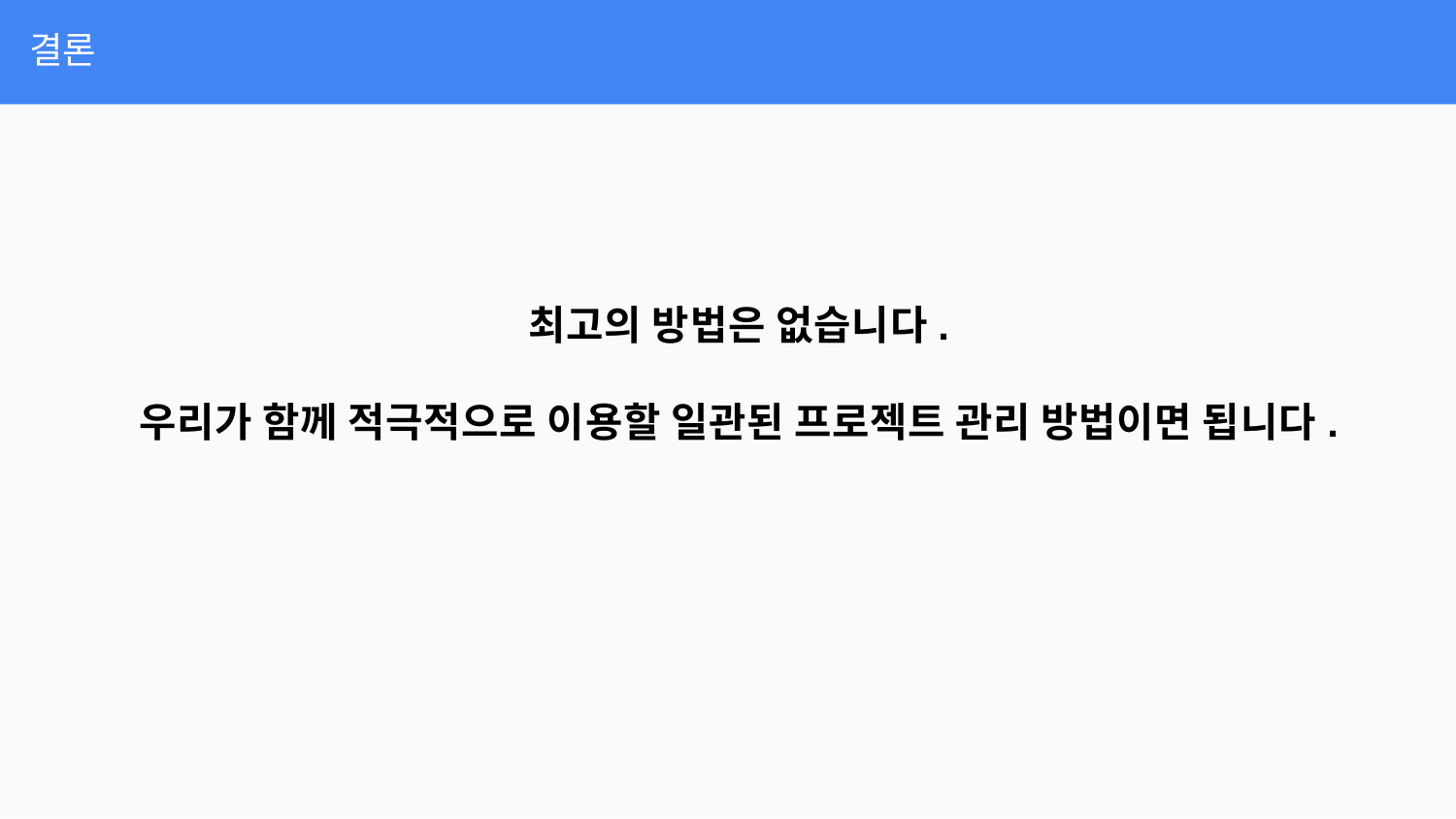

결론
최고의 방법은 없습니다.
우리가 함께 적극적으로 이용할 일관된 프로젝트 관리 방법이면 됩니다.